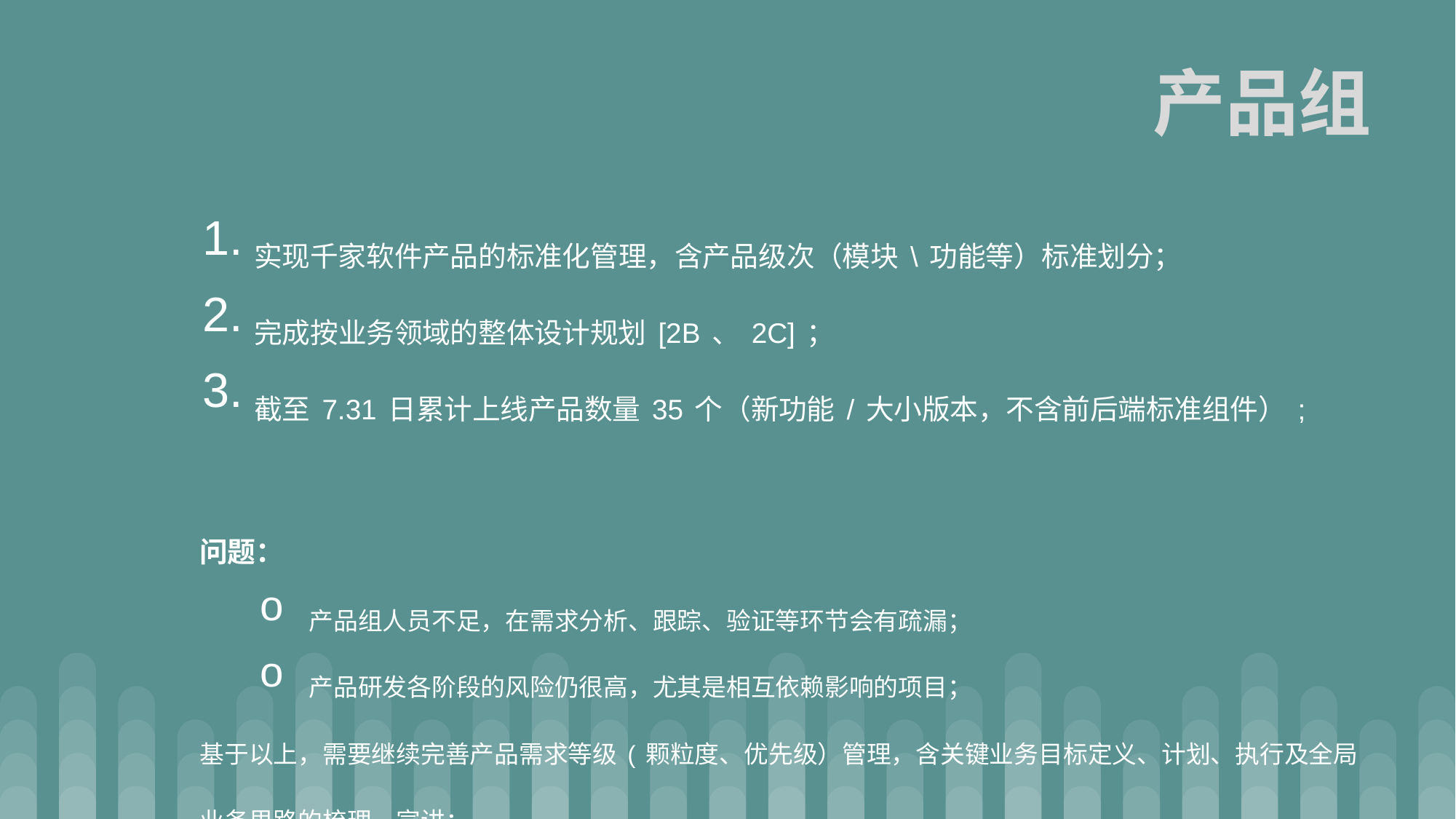

产品组
实现千家软件产品的标准化管理，含产品级次（模块\功能等）标准划分；
完成按业务领域的整体设计规划[2B、2C]；
截至7.31日累计上线产品数量35个（新功能/大小版本，不含前后端标准组件）;

问题：
产品组人员不足，在需求分析、跟踪、验证等环节会有疏漏；
产品研发各阶段的风险仍很高，尤其是相互依赖影响的项目；
基于以上，需要继续完善产品需求等级(颗粒度、优先级）管理，含关键业务目标定义、计划、执行及全局业务思路的梳理、宣讲；